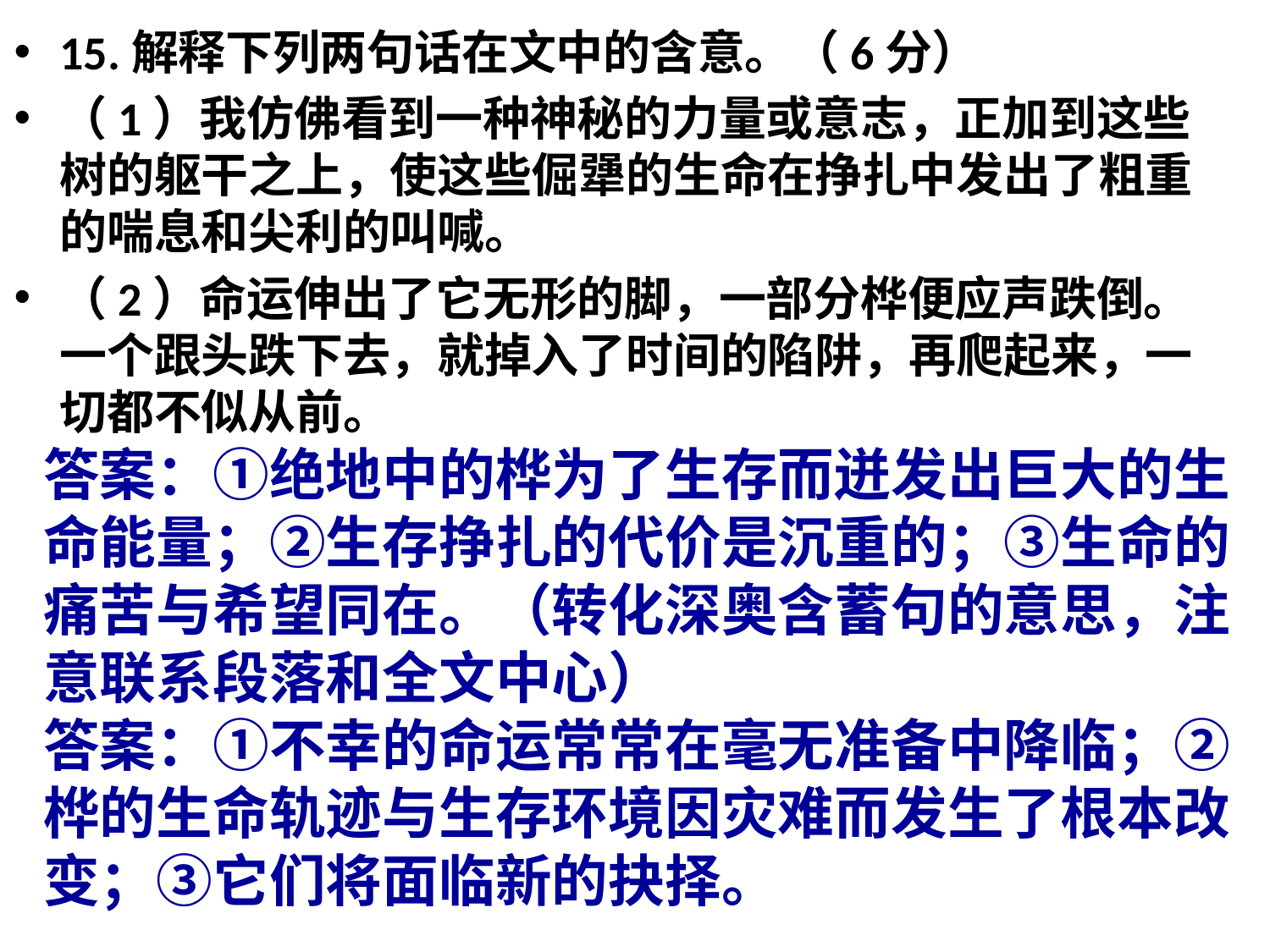

15.解释下列两句话在文中的含意。（6分）
（1）我仿佛看到一种神秘的力量或意志，正加到这些树的躯干之上，使这些倔犟的生命在挣扎中发出了粗重的喘息和尖利的叫喊。
（2）命运伸出了它无形的脚，一部分桦便应声跌倒。一个跟头跌下去，就掉入了时间的陷阱，再爬起来，一切都不似从前。

答案：①绝地中的桦为了生存而迸发出巨大的生命能量；②生存挣扎的代价是沉重的；③生命的痛苦与希望同在。（转化深奥含蓄句的意思，注意联系段落和全文中心）
答案：①不幸的命运常常在毫无准备中降临；②桦的生命轨迹与生存环境因灾难而发生了根本改变；③它们将面临新的抉择。